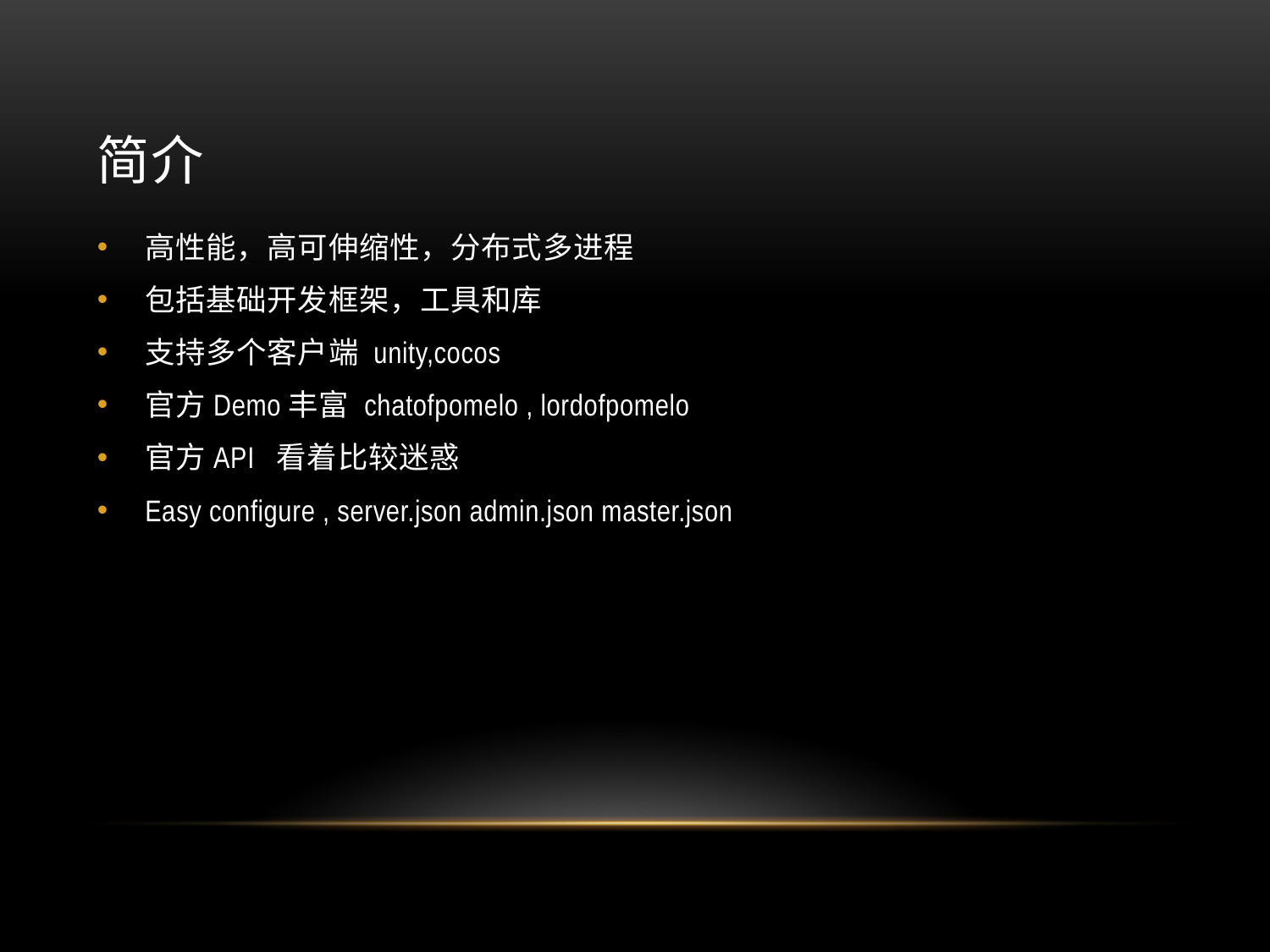

# 简介
高性能，高可伸缩性，分布式多进程
包括基础开发框架，工具和库
支持多个客户端 unity,cocos
官方Demo丰富 chatofpomelo , lordofpomelo
官方API  看着比较迷惑
Easy configure , server.json admin.json master.json